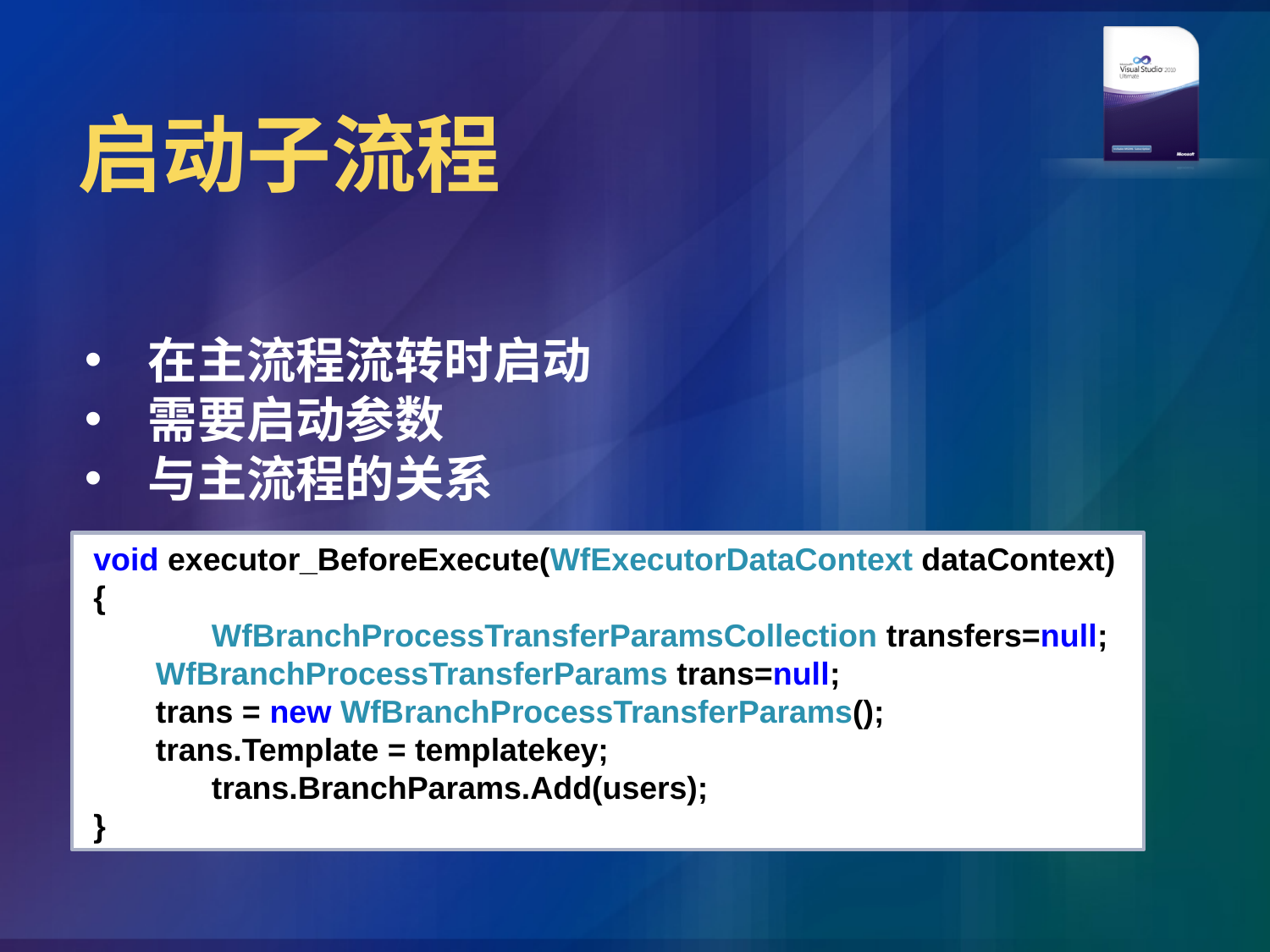

# 启动子流程
在主流程流转时启动
需要启动参数
与主流程的关系
 void executor_BeforeExecute(WfExecutorDataContext dataContext)
 {
	WfBranchProcessTransferParamsCollection transfers=null;
        WfBranchProcessTransferParams trans=null;
        trans = new WfBranchProcessTransferParams();
        trans.Template = templatekey;
	trans.BranchParams.Add(users);
 }